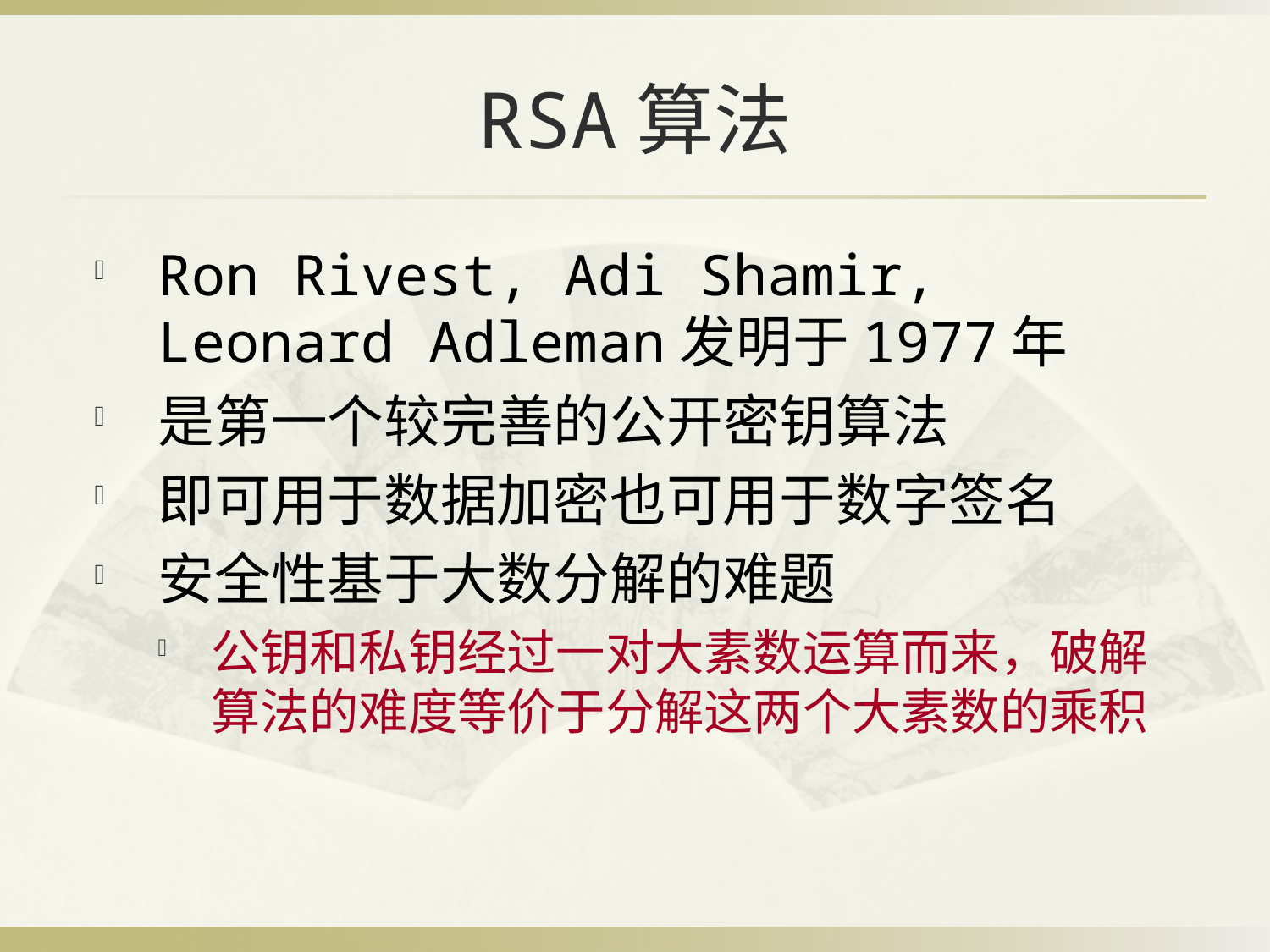

# RSA算法
Ron Rivest, Adi Shamir, Leonard Adleman发明于1977年
是第一个较完善的公开密钥算法
即可用于数据加密也可用于数字签名
安全性基于大数分解的难题
公钥和私钥经过一对大素数运算而来，破解算法的难度等价于分解这两个大素数的乘积